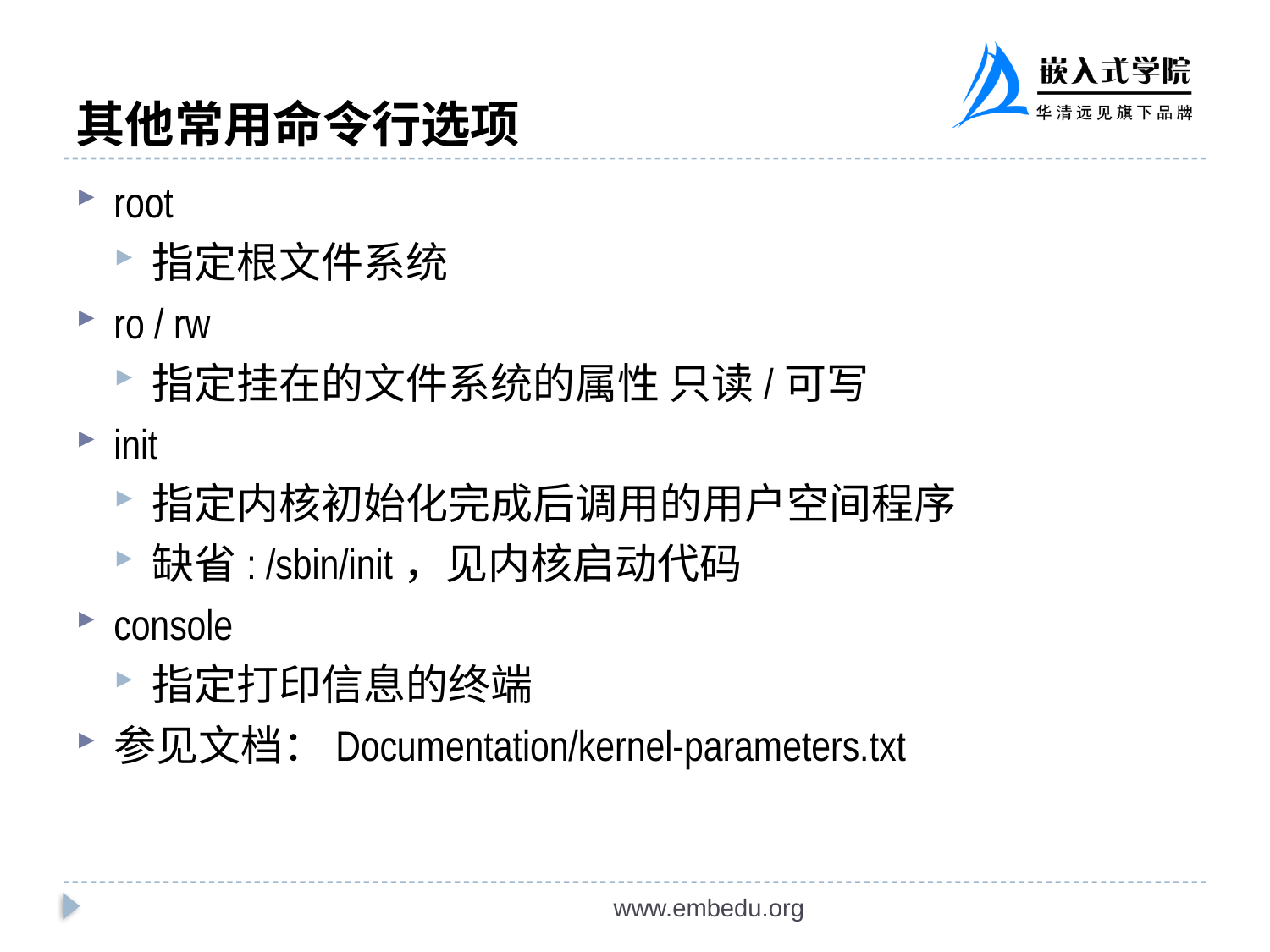

# 其他常用命令行选项
root
指定根文件系统
ro / rw
指定挂在的文件系统的属性 只读/可写
init
指定内核初始化完成后调用的用户空间程序
缺省: /sbin/init，见内核启动代码
console
指定打印信息的终端
参见文档：Documentation/kernel-parameters.txt
www.embedu.org